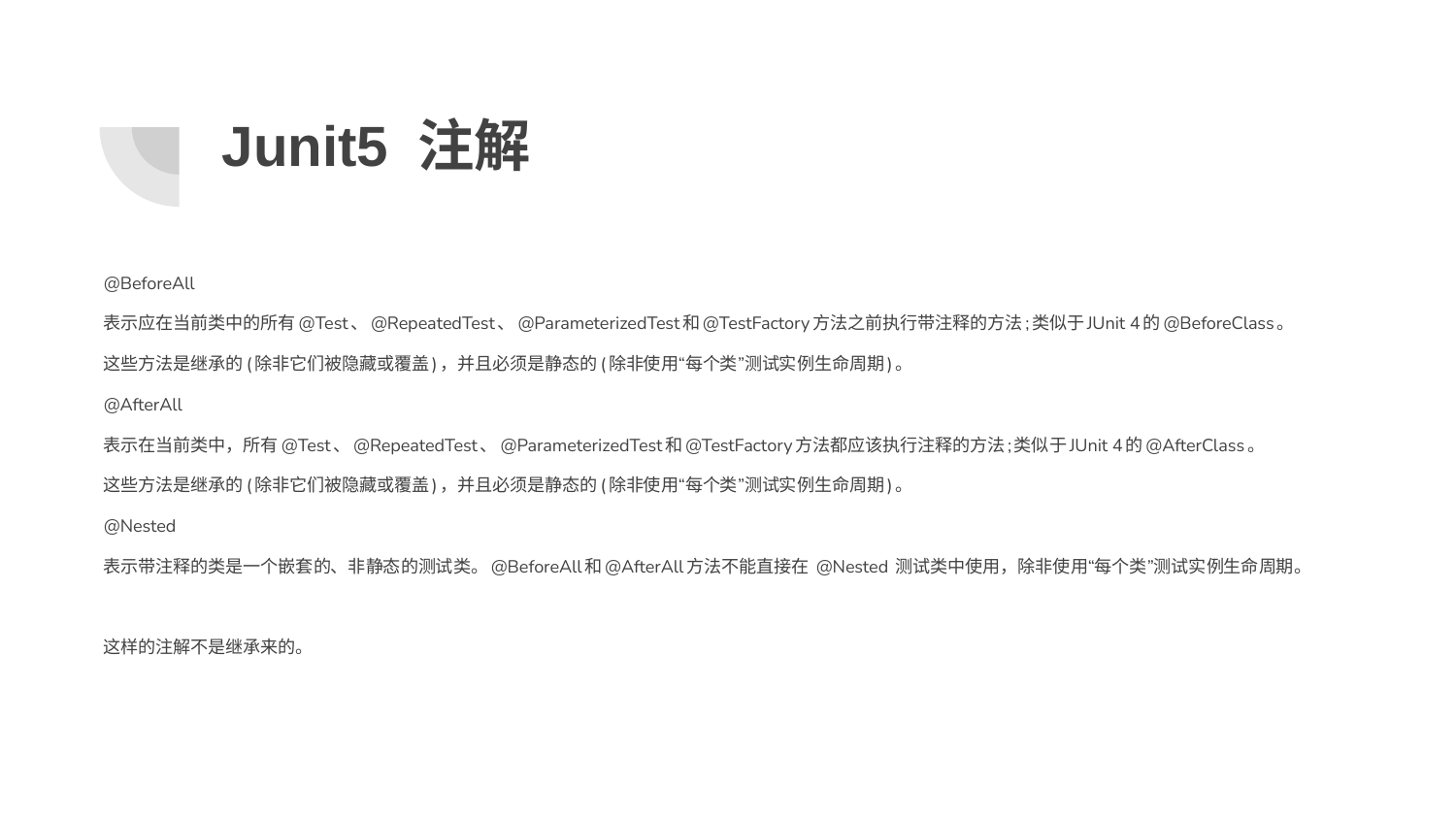

# Junit5 注解
@BeforeAll
表示应在当前类中的所有@Test、@RepeatedTest、@ParameterizedTest和@TestFactory方法之前执行带注释的方法;类似于JUnit 4的@BeforeClass。
这些方法是继承的(除非它们被隐藏或覆盖)，并且必须是静态的(除非使用“每个类”测试实例生命周期)。
@AfterAll
表示在当前类中，所有@Test、@RepeatedTest、@ParameterizedTest和@TestFactory方法都应该执行注释的方法;类似于JUnit 4的@AfterClass。
这些方法是继承的(除非它们被隐藏或覆盖)，并且必须是静态的(除非使用“每个类”测试实例生命周期)。
@Nested
表示带注释的类是一个嵌套的、非静态的测试类。@BeforeAll和@AfterAll方法不能直接在 @Nested 测试类中使用，除非使用“每个类”测试实例生命周期。

这样的注解不是继承来的。